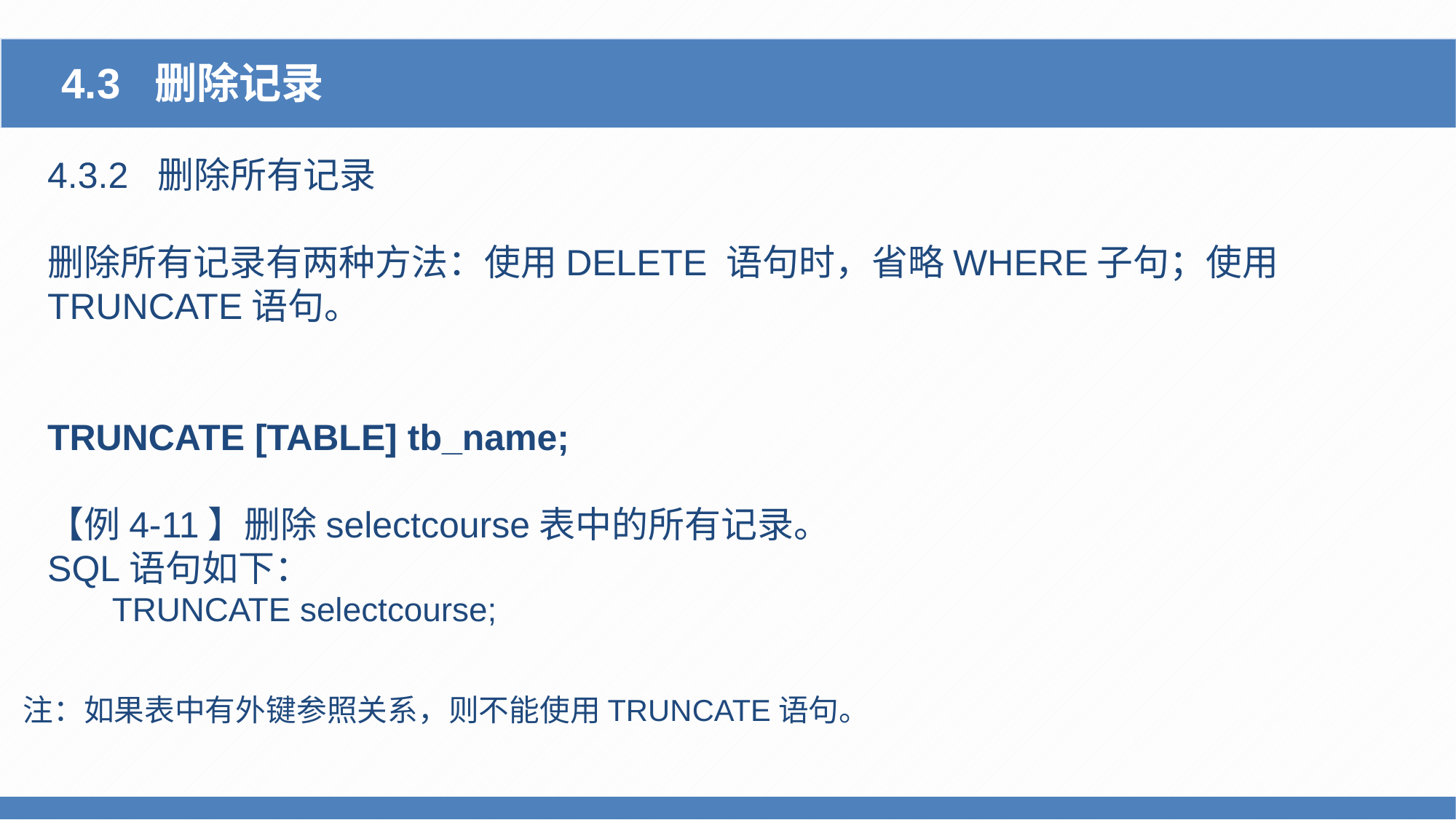

4.3  删除记录
4.3.2  删除所有记录

删除所有记录有两种方法：使用DELETE 语句时，省略WHERE子句；使用TRUNCATE语句。

TRUNCATE [TABLE] tb_name;

【例4-11】删除selectcourse表中的所有记录。
SQL语句如下：
TRUNCATE selectcourse;

注：如果表中有外键参照关系，则不能使用TRUNCATE语句。